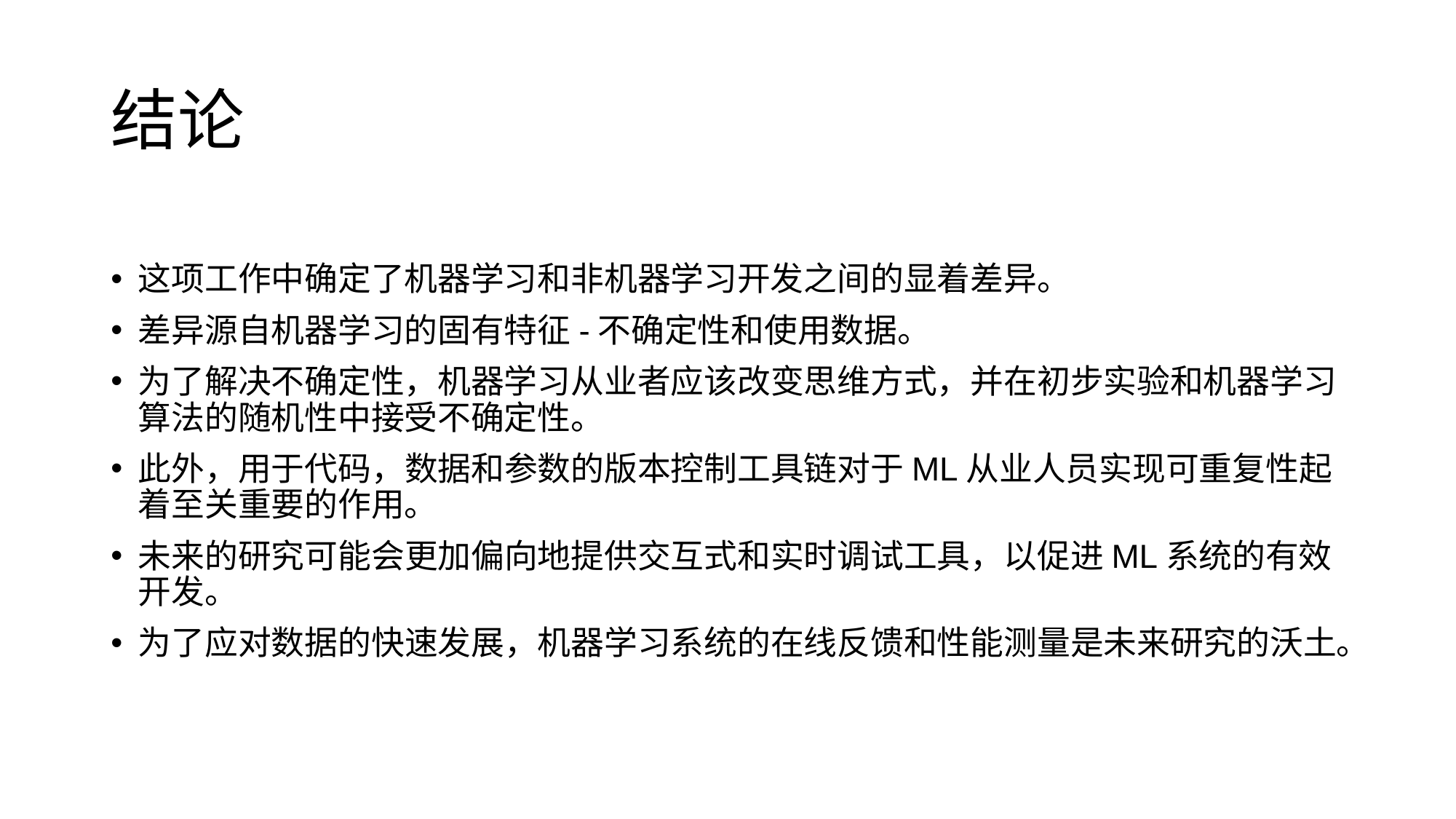

# 结论
这项工作中确定了机器学习和非机器学习开发之间的显着差异。
差异源自机器学习的固有特征-不确定性和使用数据。
为了解决不确定性，机器学习从业者应该改变思维方式，并在初步实验和机器学习算法的随机性中接受不确定性。
此外，用于代码，数据和参数的版本控制工具链对于ML从业人员实现可重复性起着至关重要的作用。
未来的研究可能会更加偏向地提供交互式和实时调试工具，以促进ML系统的有效开发。
为了应对数据的快速发展，机器学习系统的在线反馈和性能测量是未来研究的沃土。